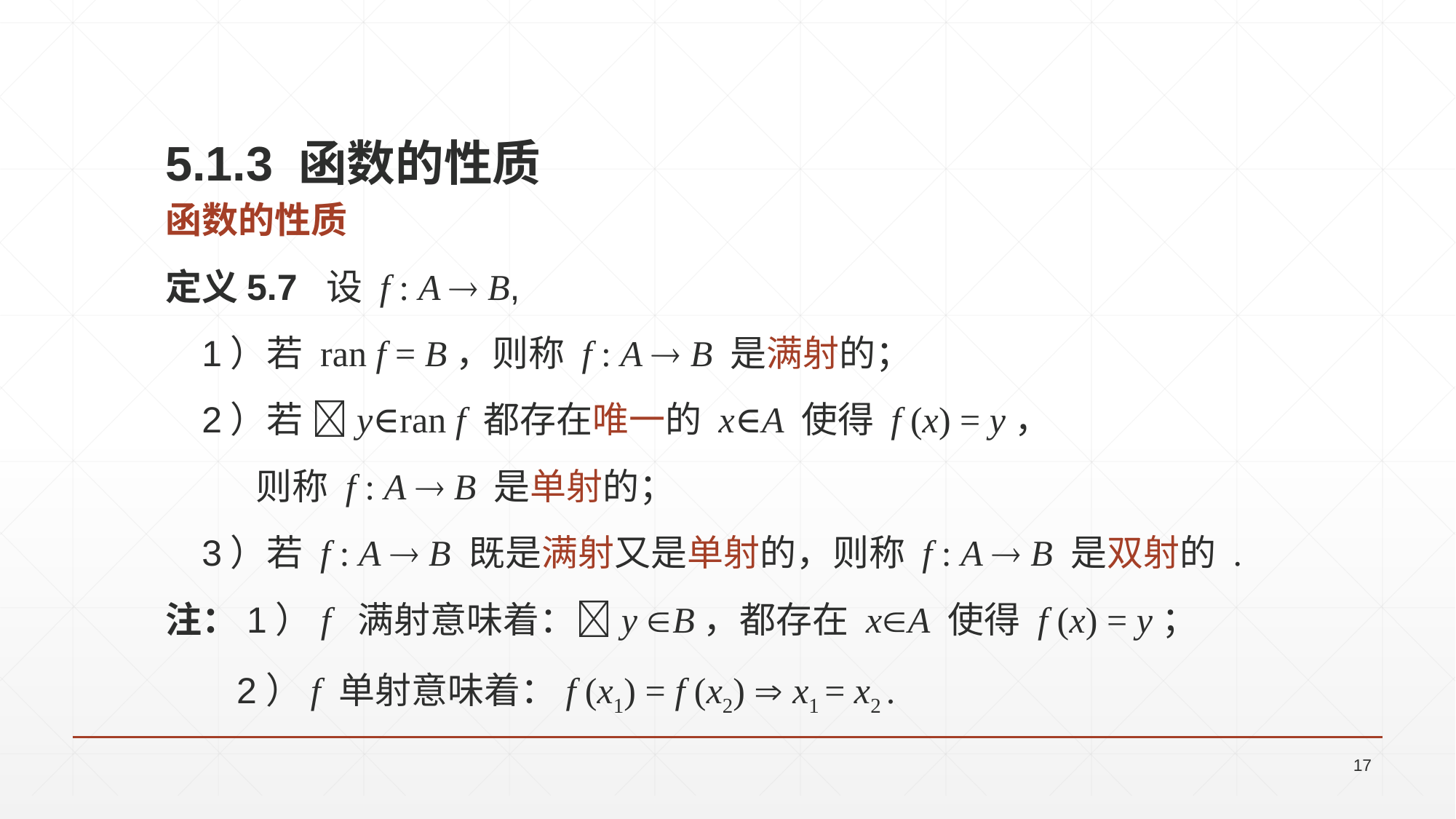

5.1.3 函数的性质
函数的性质
定义5.7  设 f : A → B,
    1）若 ran f = B，则称 f : A → B 是满射的；
    2）若 ∀y∈ran f 都存在唯一的 x∈A 使得 f (x) = y，
          则称 f : A → B 是单射的；
    3）若 f : A → B 既是满射又是单射的，则称 f : A → B 是双射的 .
注：1）f  满射意味着：∀y ∈B，都存在 x∈A 使得 f (x) = y；
       2）f 单射意味着：f (x1) = f (x2) ⇒ x1 = x2 .
17